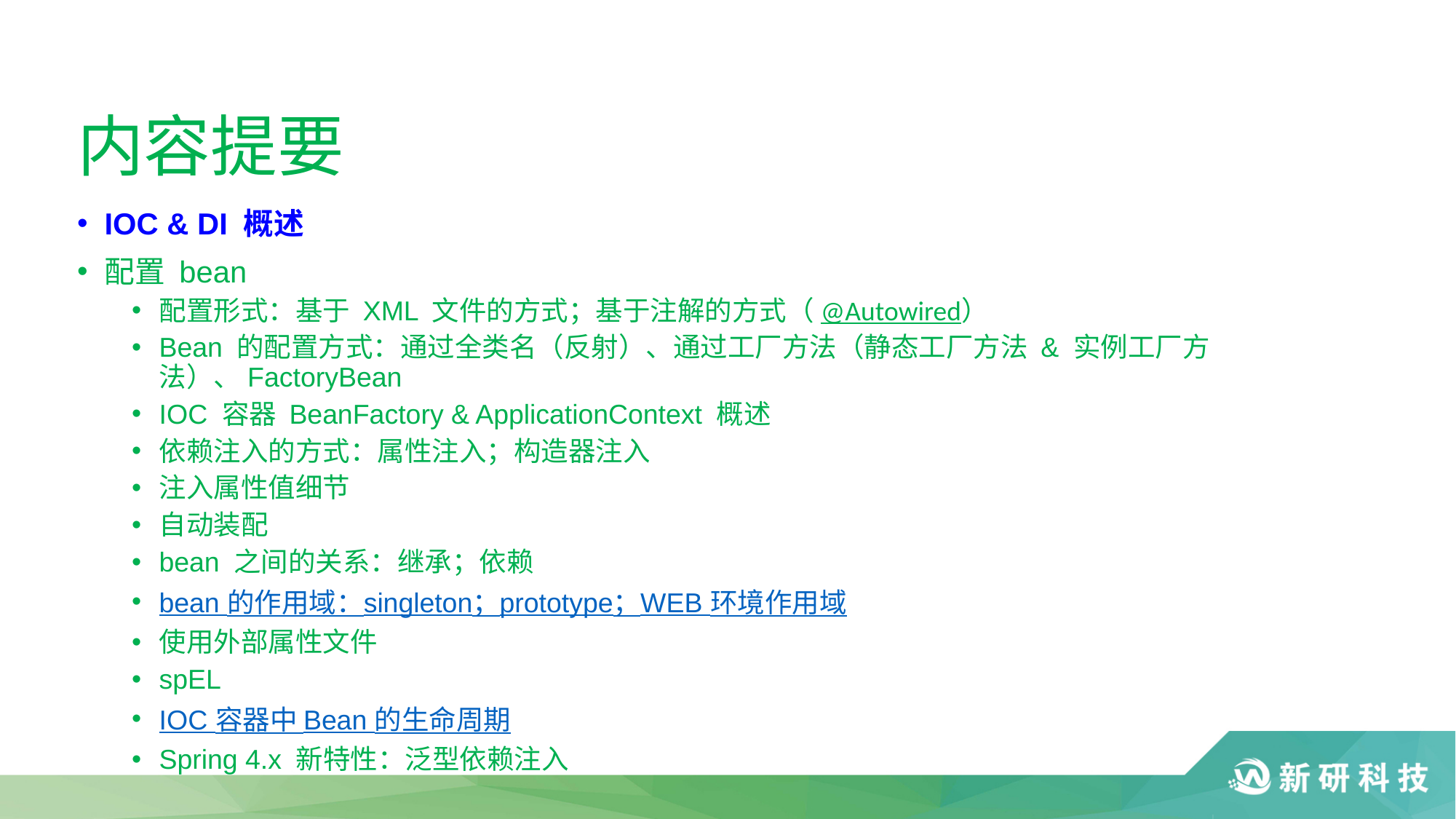

# 内容提要
IOC & DI 概述
配置 bean
配置形式：基于 XML 文件的方式；基于注解的方式（@Autowired）
Bean 的配置方式：通过全类名（反射）、通过工厂方法（静态工厂方法 & 实例工厂方法）、FactoryBean
IOC 容器 BeanFactory & ApplicationContext 概述
依赖注入的方式：属性注入；构造器注入
注入属性值细节
自动装配
bean 之间的关系：继承；依赖
bean 的作用域：singleton；prototype；WEB 环境作用域
使用外部属性文件
spEL
IOC 容器中 Bean 的生命周期
Spring 4.x 新特性：泛型依赖注入